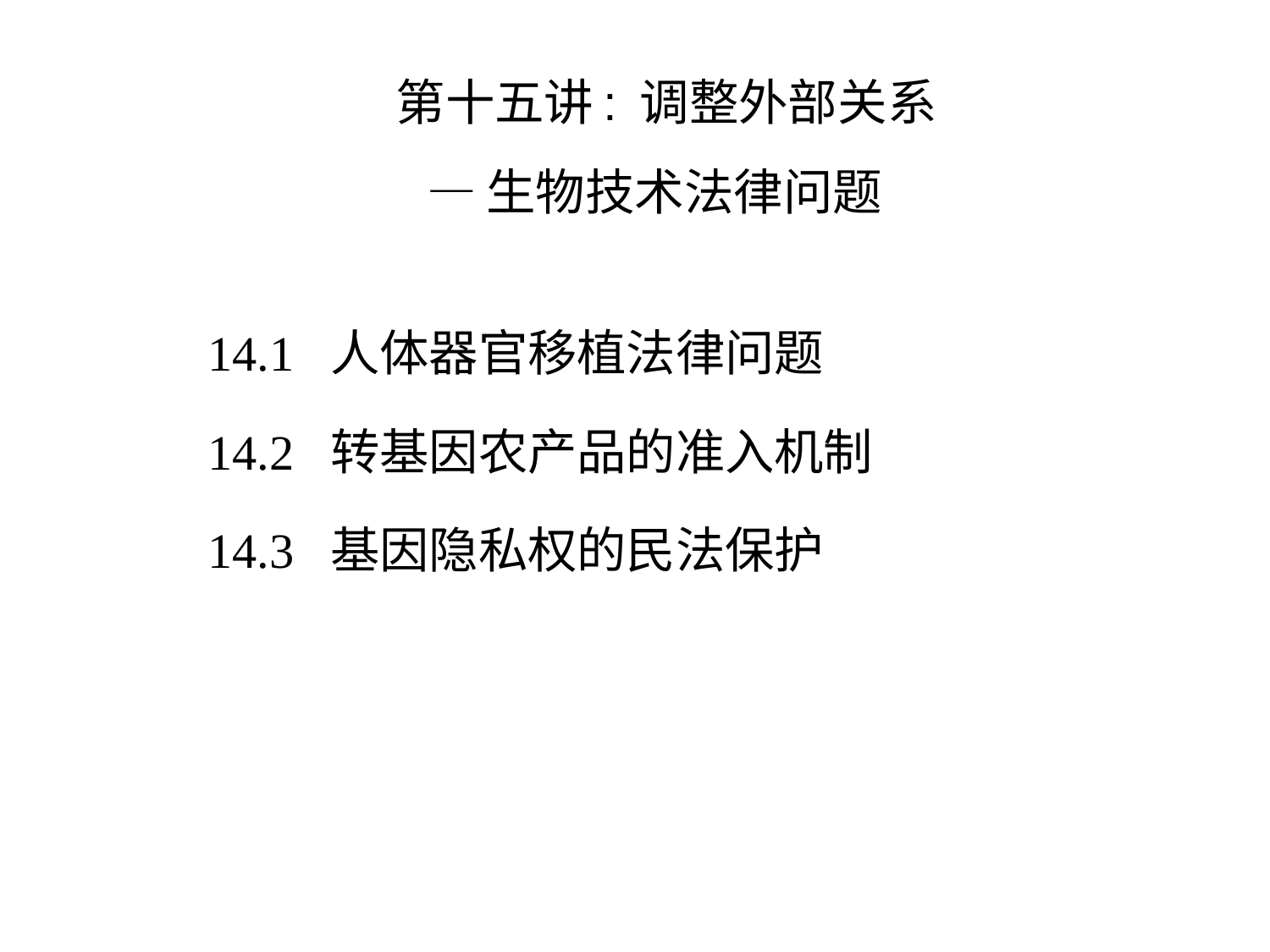

第十五讲: 调整外部关系
—生物技术法律问题
14.1  人体器官移植法律问题
14.2  转基因农产品的准入机制
14.3  基因隐私权的民法保护